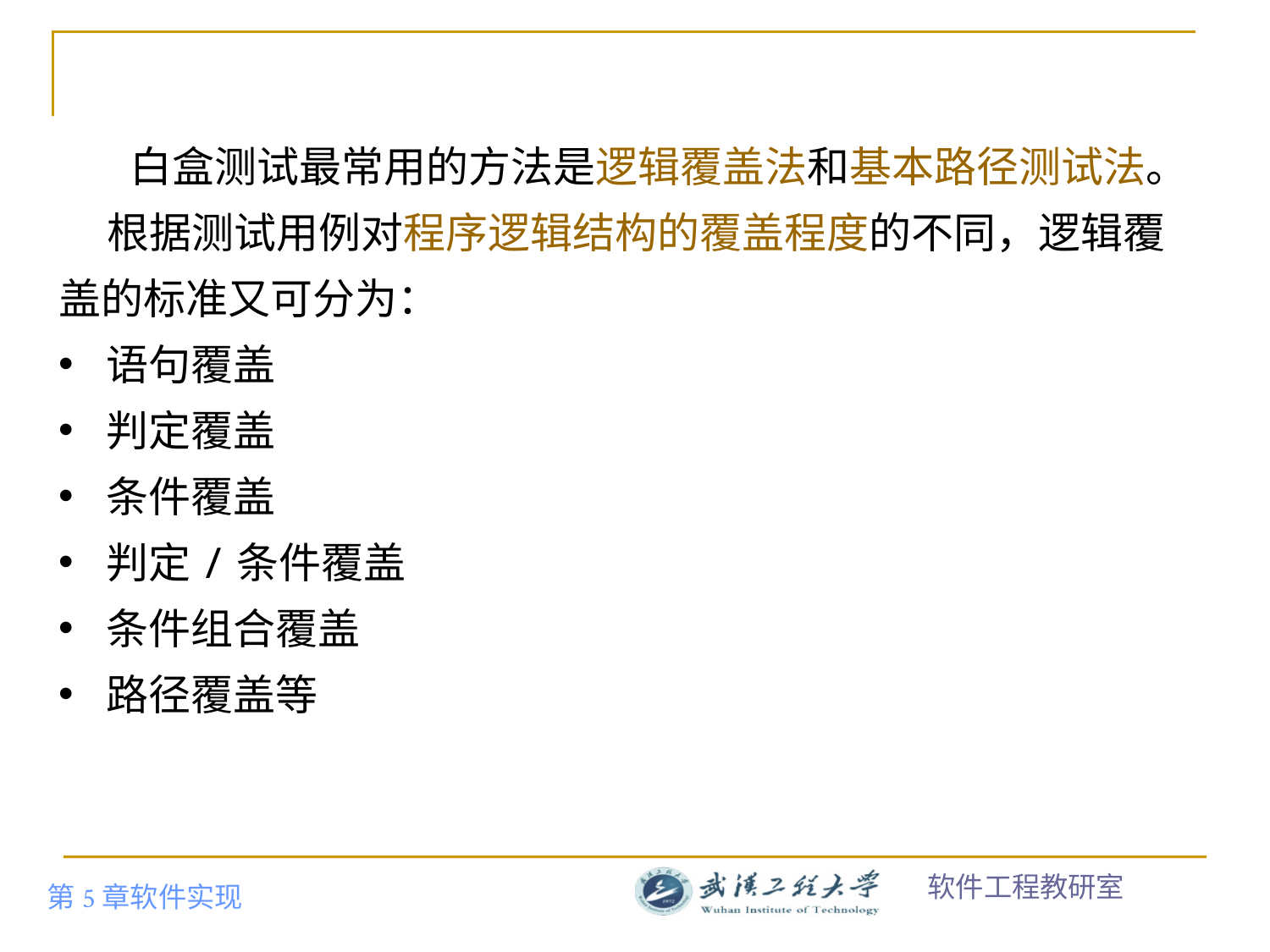

白盒测试最常用的方法是逻辑覆盖法和基本路径测试法。
    根据测试用例对程序逻辑结构的覆盖程度的不同，逻辑覆盖的标准又可分为：
语句覆盖
判定覆盖
条件覆盖
判定/条件覆盖
条件组合覆盖
路径覆盖等